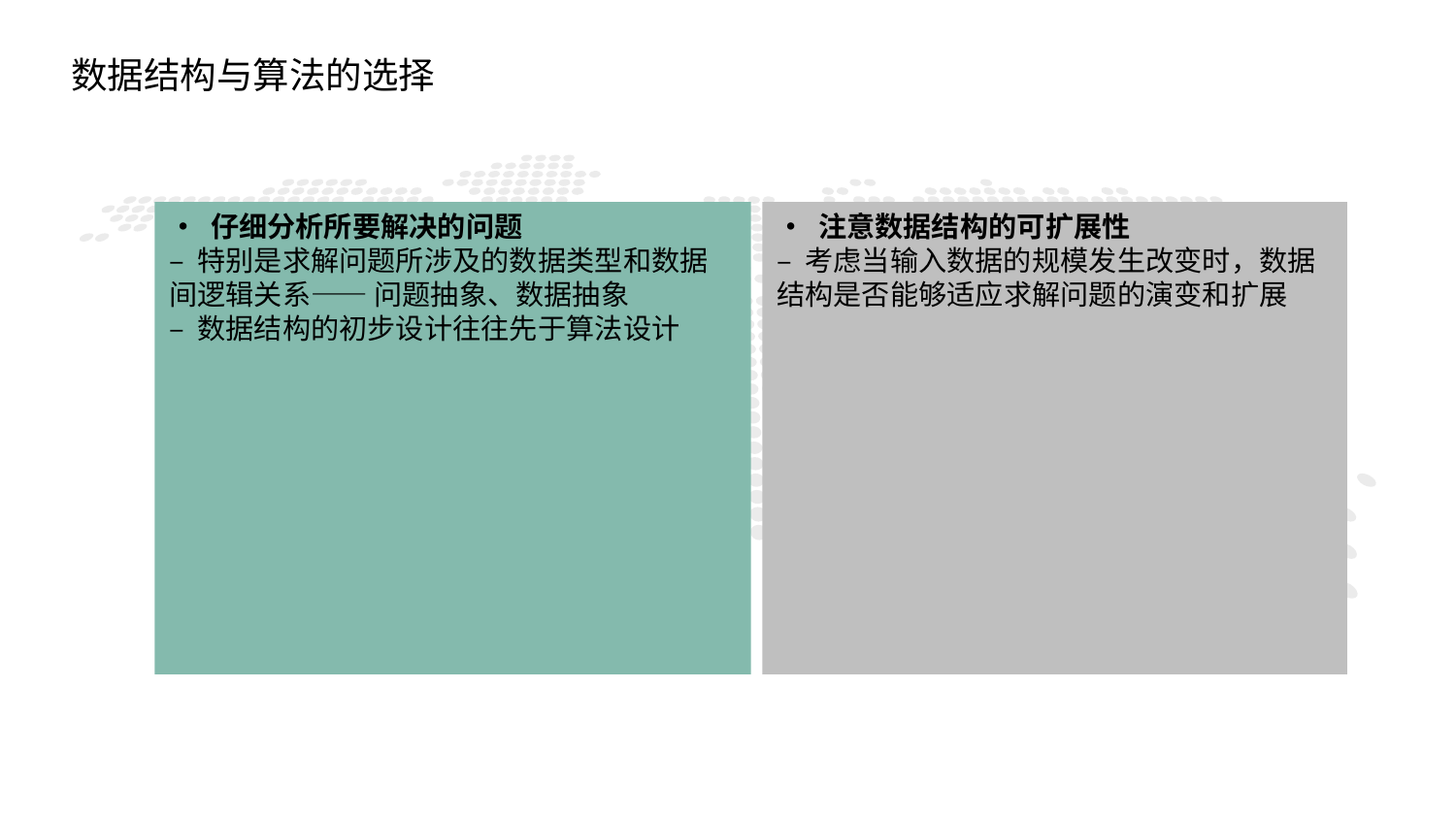

数据结构与算法的选择
• 仔细分析所要解决的问题
– 特别是求解问题所涉及的数据类型和数据间逻辑关系—— 问题抽象、数据抽象
– 数据结构的初步设计往往先于算法设计
• 注意数据结构的可扩展性
– 考虑当输入数据的规模发生改变时，数据结构是否能够适应求解问题的演变和扩展
1
PART  ONE